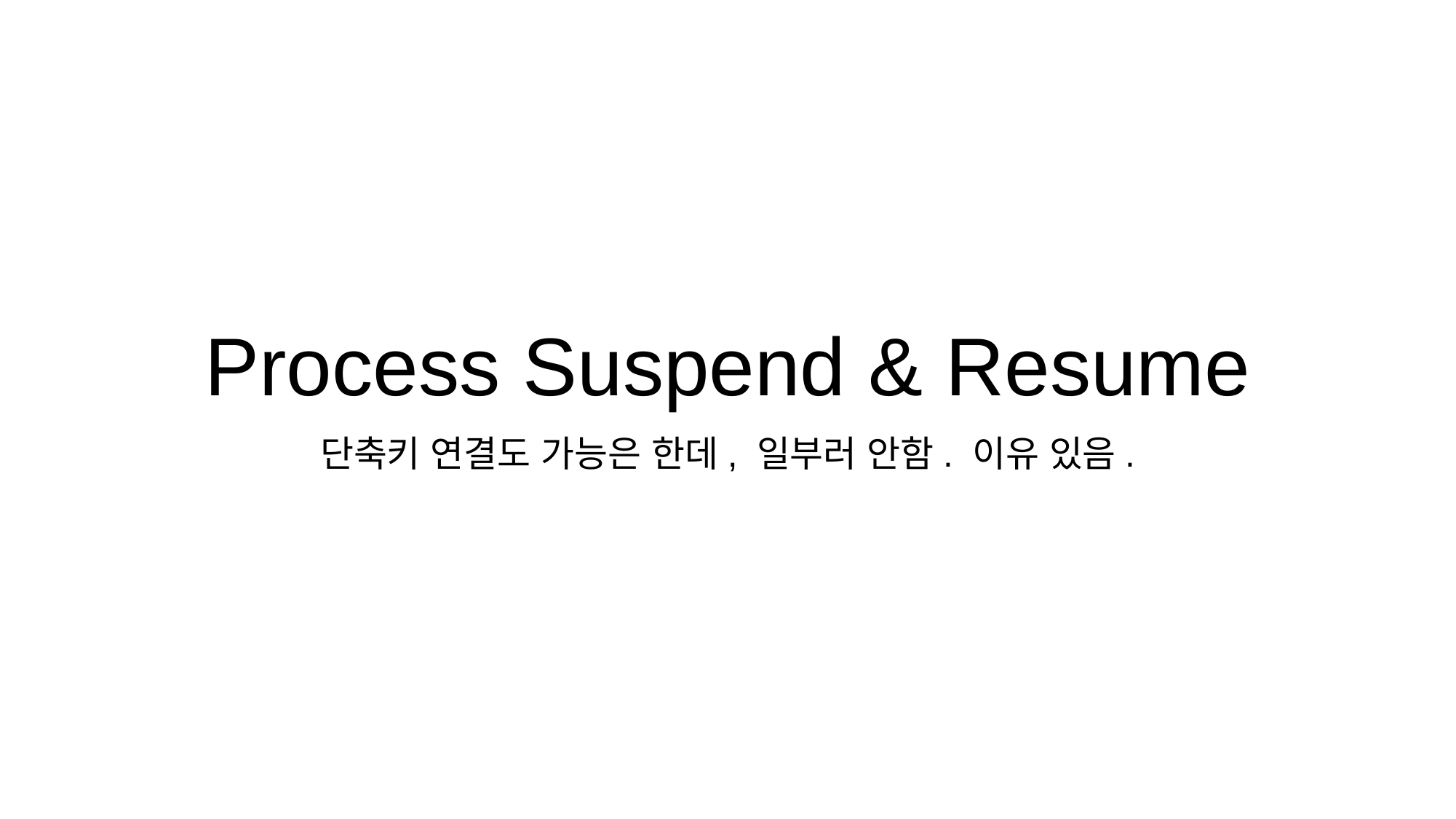

# Process Suspend & Resume
단축키 연결도 가능은 한데, 일부러 안함. 이유 있음.